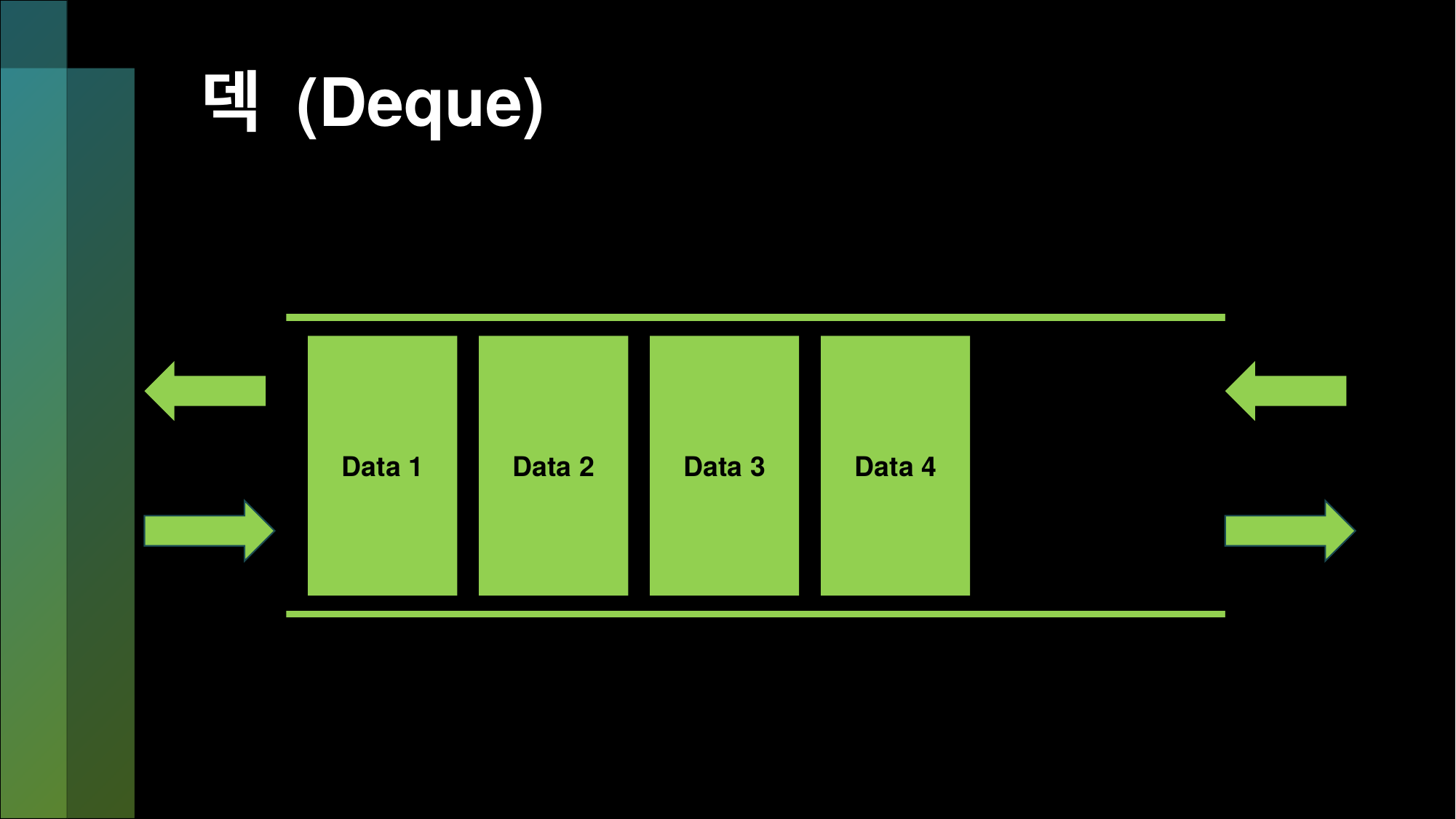

# 덱 (Deque)

Data 1
Data 2
Data 3
Data 4